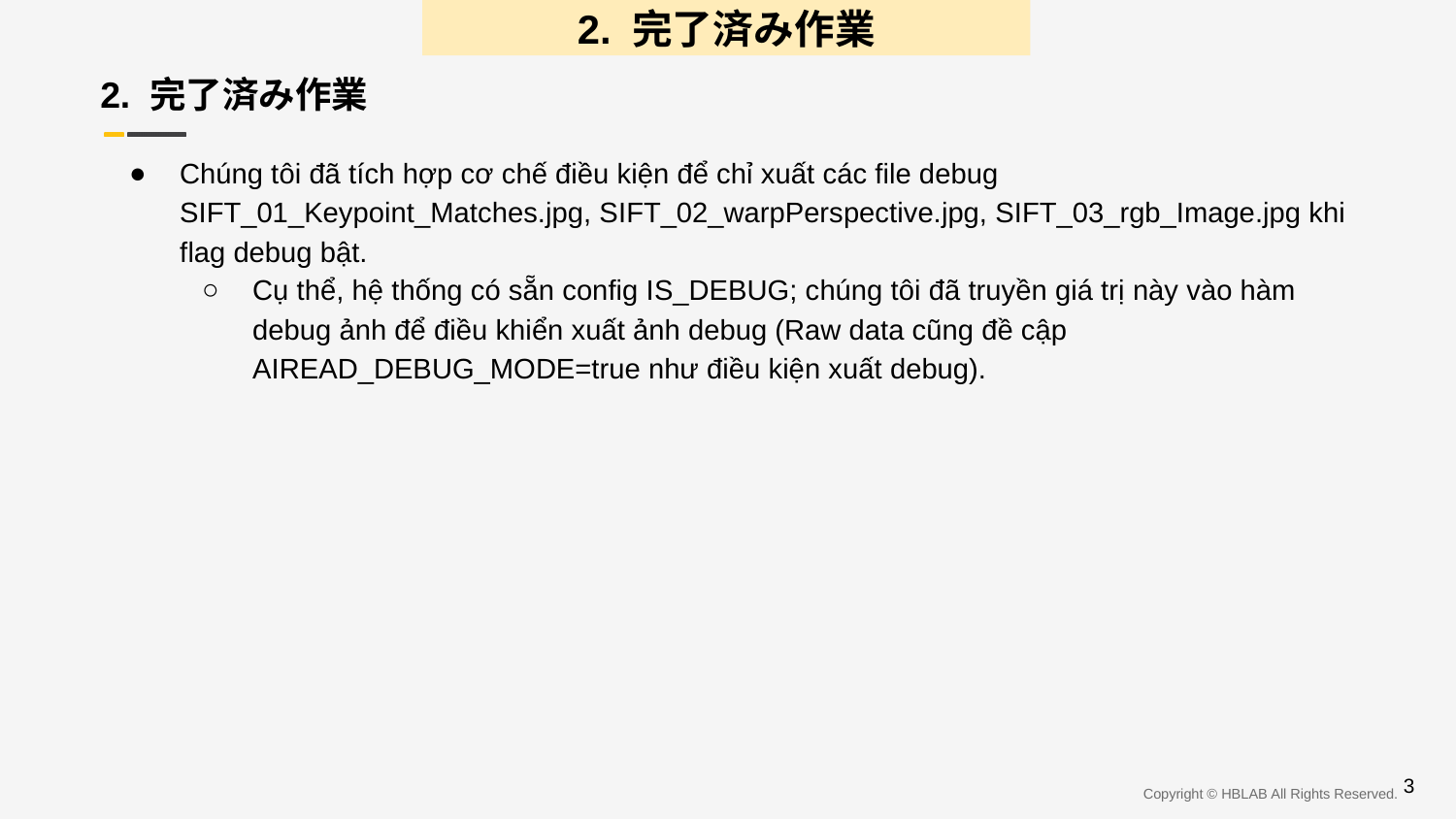

2. 完了済み作業
2. 完了済み作業
Chúng tôi đã tích hợp cơ chế điều kiện để chỉ xuất các file debug SIFT_01_Keypoint_Matches.jpg, SIFT_02_warpPerspective.jpg, SIFT_03_rgb_Image.jpg khi flag debug bật.
Cụ thể, hệ thống có sẵn config IS_DEBUG; chúng tôi đã truyền giá trị này vào hàm debug ảnh để điều khiển xuất ảnh debug (Raw data cũng đề cập AIREAD_DEBUG_MODE=true như điều kiện xuất debug).
3